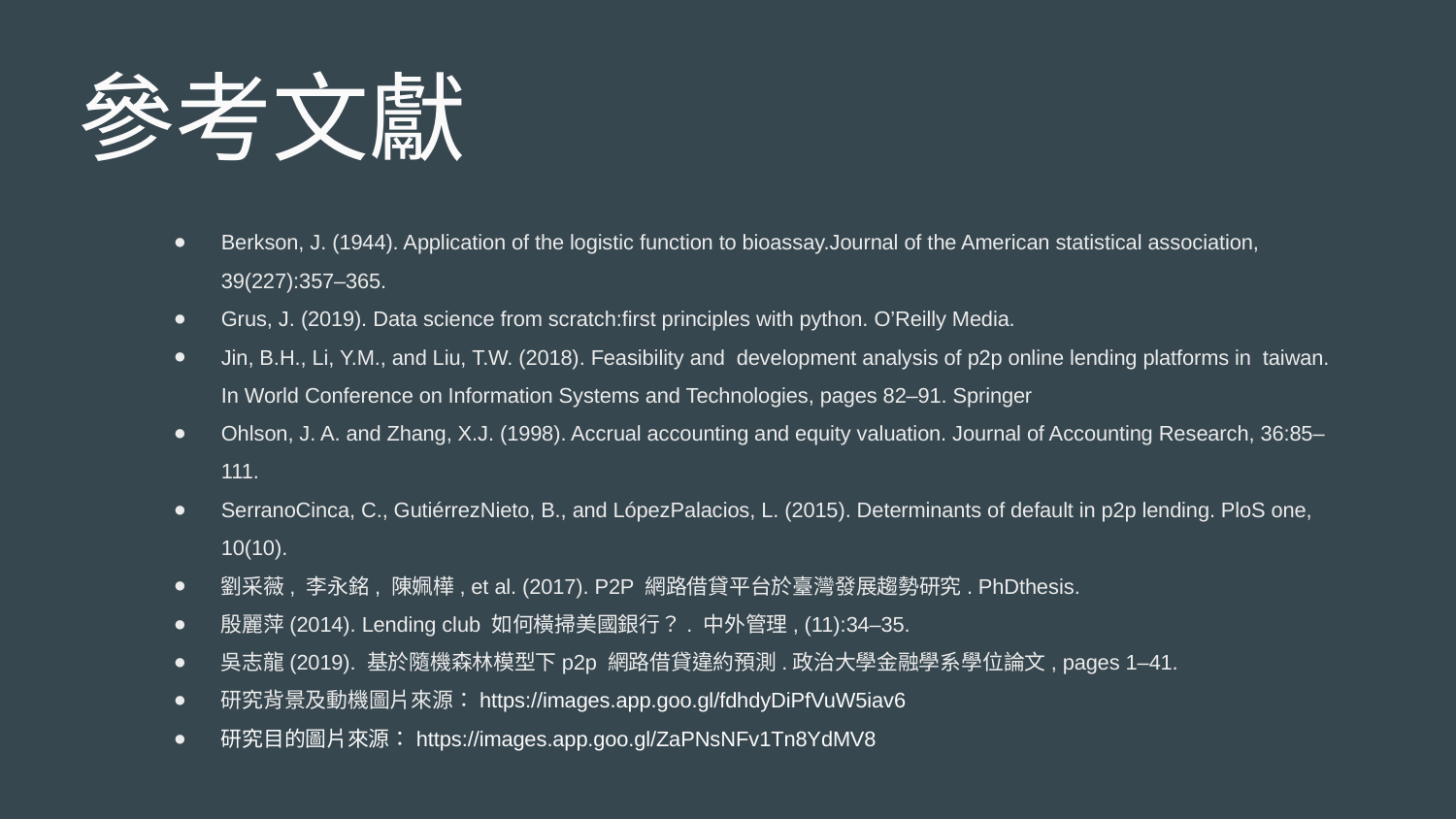

# 參考文獻
Berkson, J. (1944). Application of the logistic function to bioassay.Journal of the American statistical association, 39(227):357–365.
Grus, J. (2019). Data science from scratch:first principles with python. O’Reilly Media.
Jin, B.H., Li, Y.M., and Liu, T.W. (2018). Feasibility and  development analysis of p2p online lending platforms in  taiwan. In World Conference on Information Systems and Technologies, pages 82–91. Springer
Ohlson, J. A. and Zhang, X.J. (1998). Accrual accounting and equity valuation. Journal of Accounting Research, 36:85–111.
SerranoCinca, C., GutiérrezNieto, B., and LópezPalacios, L. (2015). Determinants of default in p2p lending. PloS one, 10(10).
劉采薇, 李永銘, 陳姵樺, et al. (2017). P2P 網路借貸平台於臺灣發展趨勢研究. PhDthesis.
殷麗萍(2014). Lending club 如何橫掃美國銀行？. 中外管理, (11):34–35.
吳志龍(2019). 基於隨機森林模型下p2p 網路借貸違約預測.政治大學金融學系學位論文, pages 1–41.
研究背景及動機圖片來源：https://images.app.goo.gl/fdhdyDiPfVuW5iav6
研究目的圖片來源：https://images.app.goo.gl/ZaPNsNFv1Tn8YdMV8